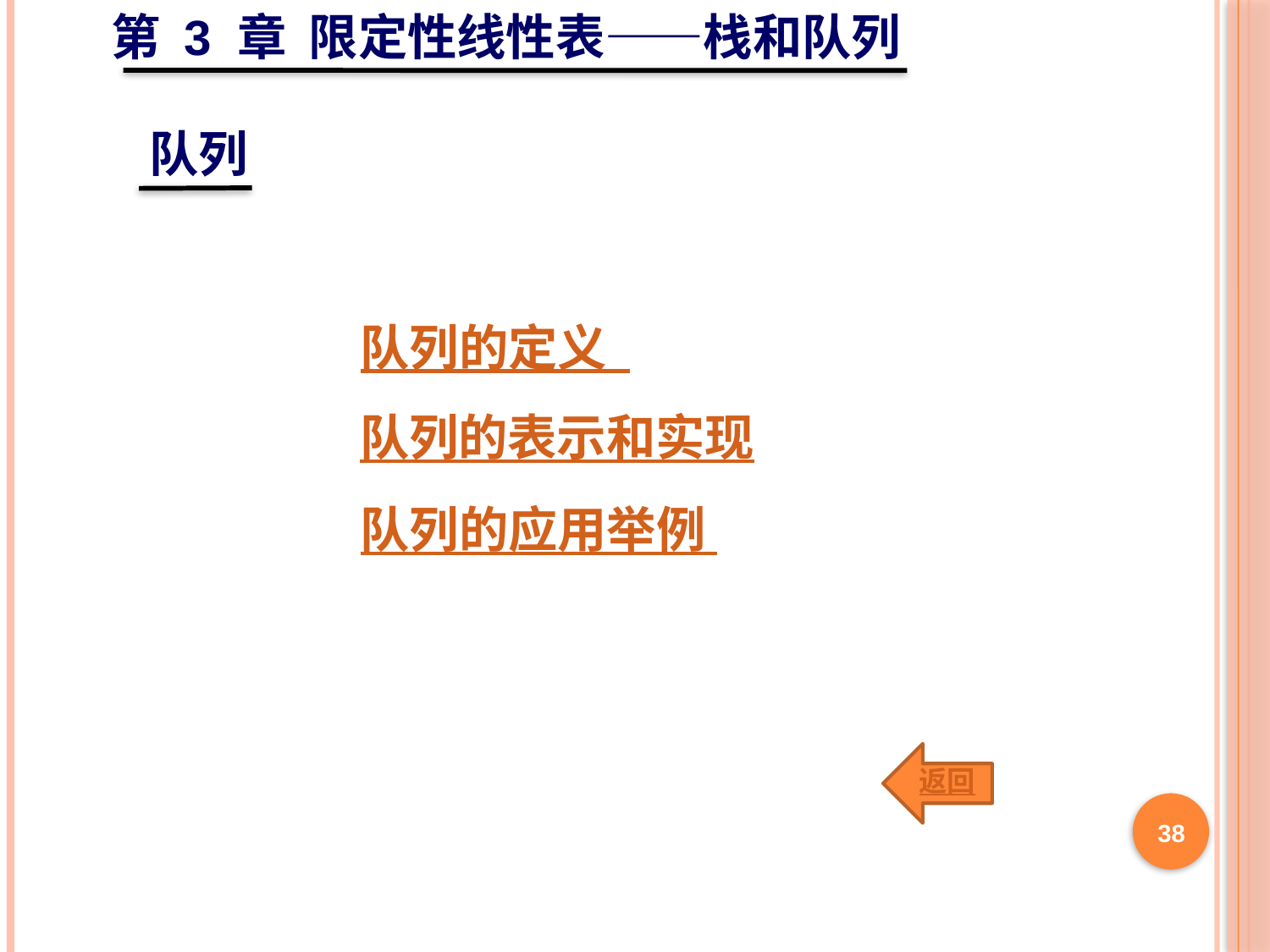

第 3 章  限定性线性表——栈和队列
队列
队列的定义
队列的表示和实现
队列的应用举例
返回
38